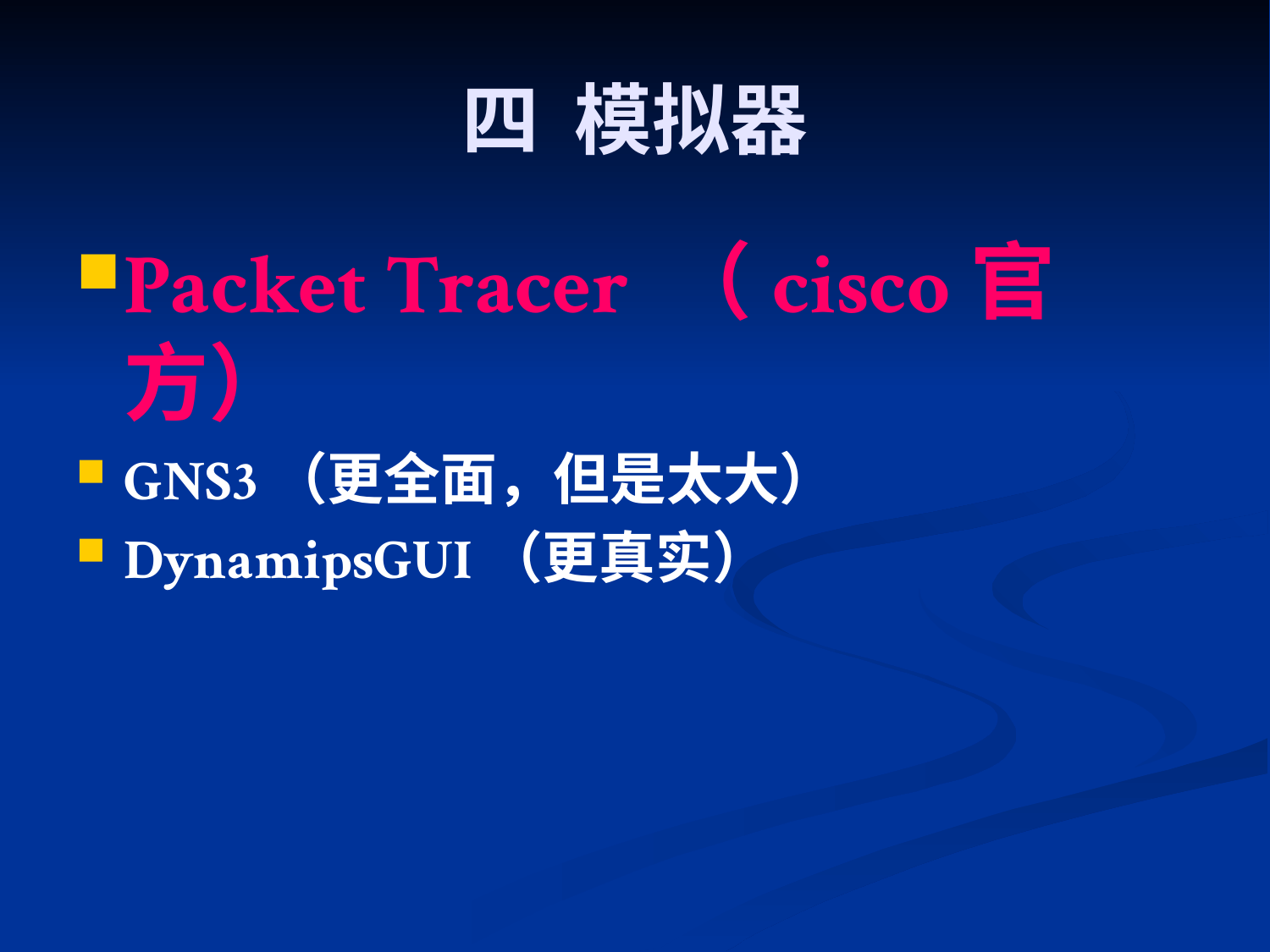

四  模拟器
Packet Tracer （cisco官方）
GNS3（更全面，但是太大）
DynamipsGUI（更真实）